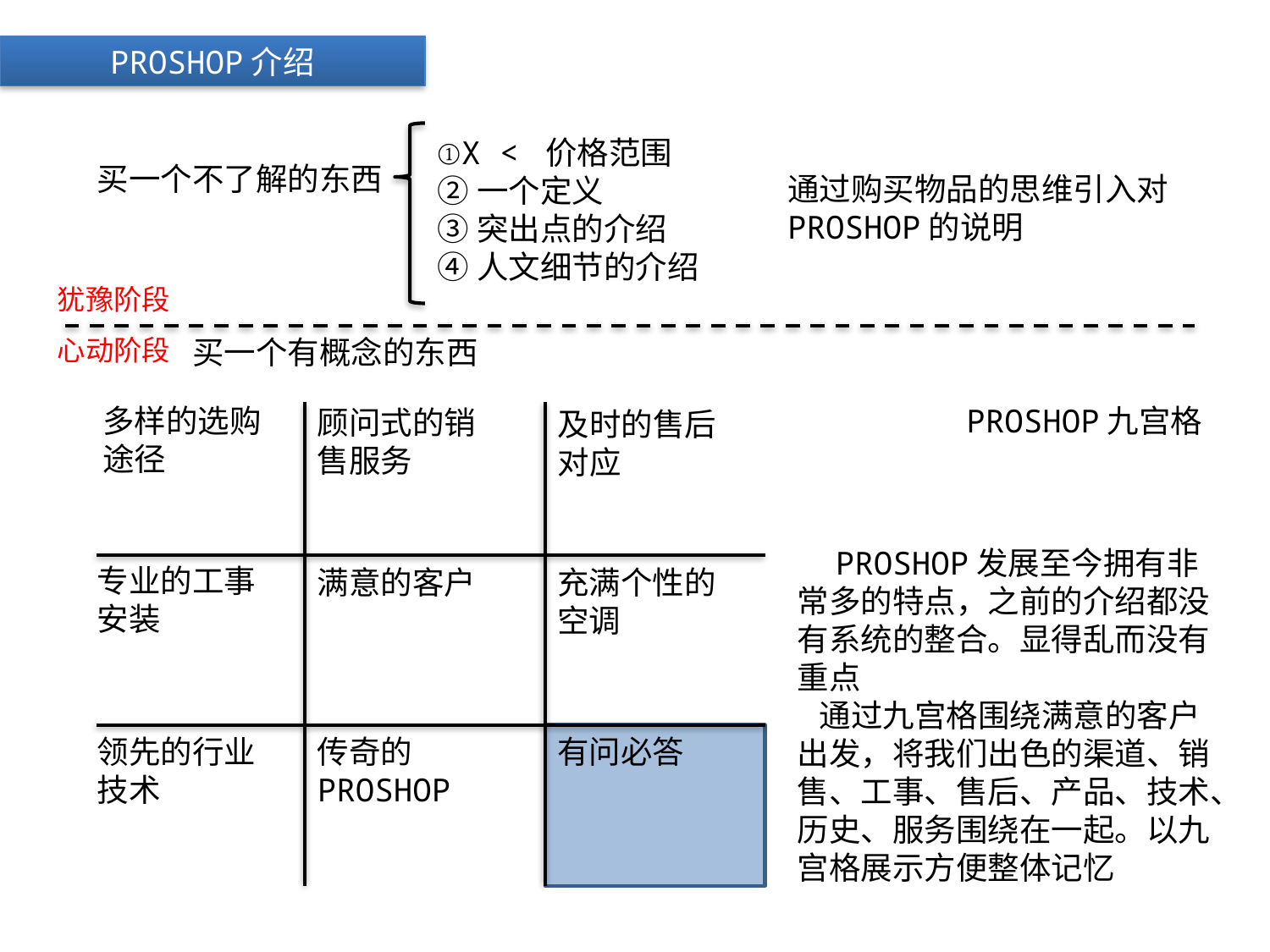

PROSHOP介绍

①X < 价格范围
②一个定义
③突出点的介绍
④人文细节的介绍
买一个不了解的东西
通过购买物品的思维引入对PROSHOP的说明
犹豫阶段
心动阶段
买一个有概念的东西
PROSHOP九宫格
多样的选购
途径
顾问式的销售服务
及时的售后
对应
  PROSHOP发展至今拥有非常多的特点，之前的介绍都没有系统的整合。显得乱而没有重点
  通过九宫格围绕满意的客户出发，将我们出色的渠道、销售、工事、售后、产品、技术、历史、服务围绕在一起。以九宫格展示方便整体记忆
专业的工事
安装
满意的客户
充满个性的
空调

领先的行业
技术
有问必答
传奇的
PROSHOP